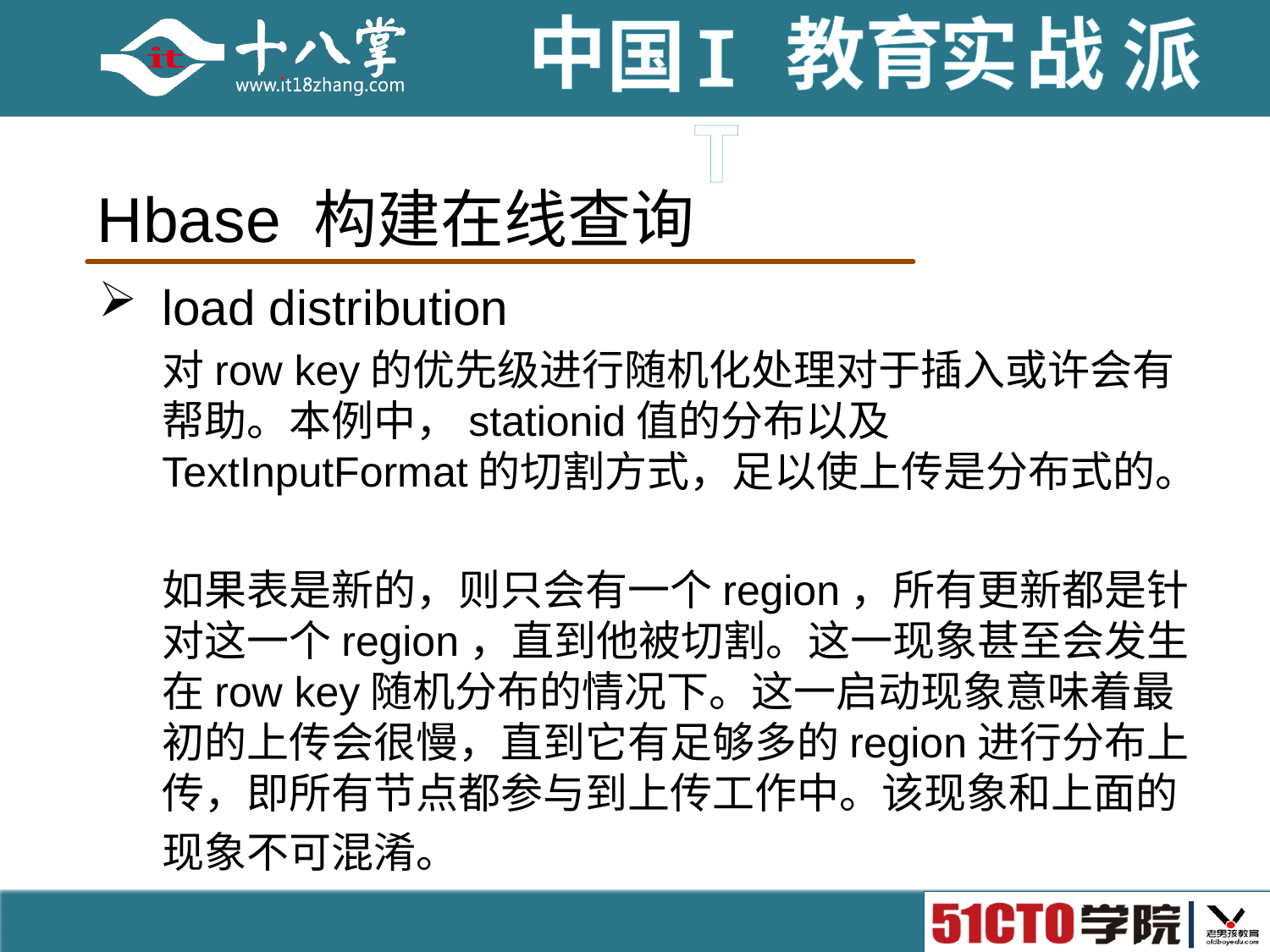

# Hbase 构建在线查询
load distribution
对row key的优先级进行随机化处理对于插入或许会有帮助。本例中，stationid值的分布以及TextInputFormat的切割方式，足以使上传是分布式的。

如果表是新的，则只会有一个region，所有更新都是针对这一个region，直到他被切割。这一现象甚至会发生在row key随机分布的情况下。这一启动现象意味着最初的上传会很慢，直到它有足够多的region进行分布上传，即所有节点都参与到上传工作中。该现象和上面的
现象不可混淆。